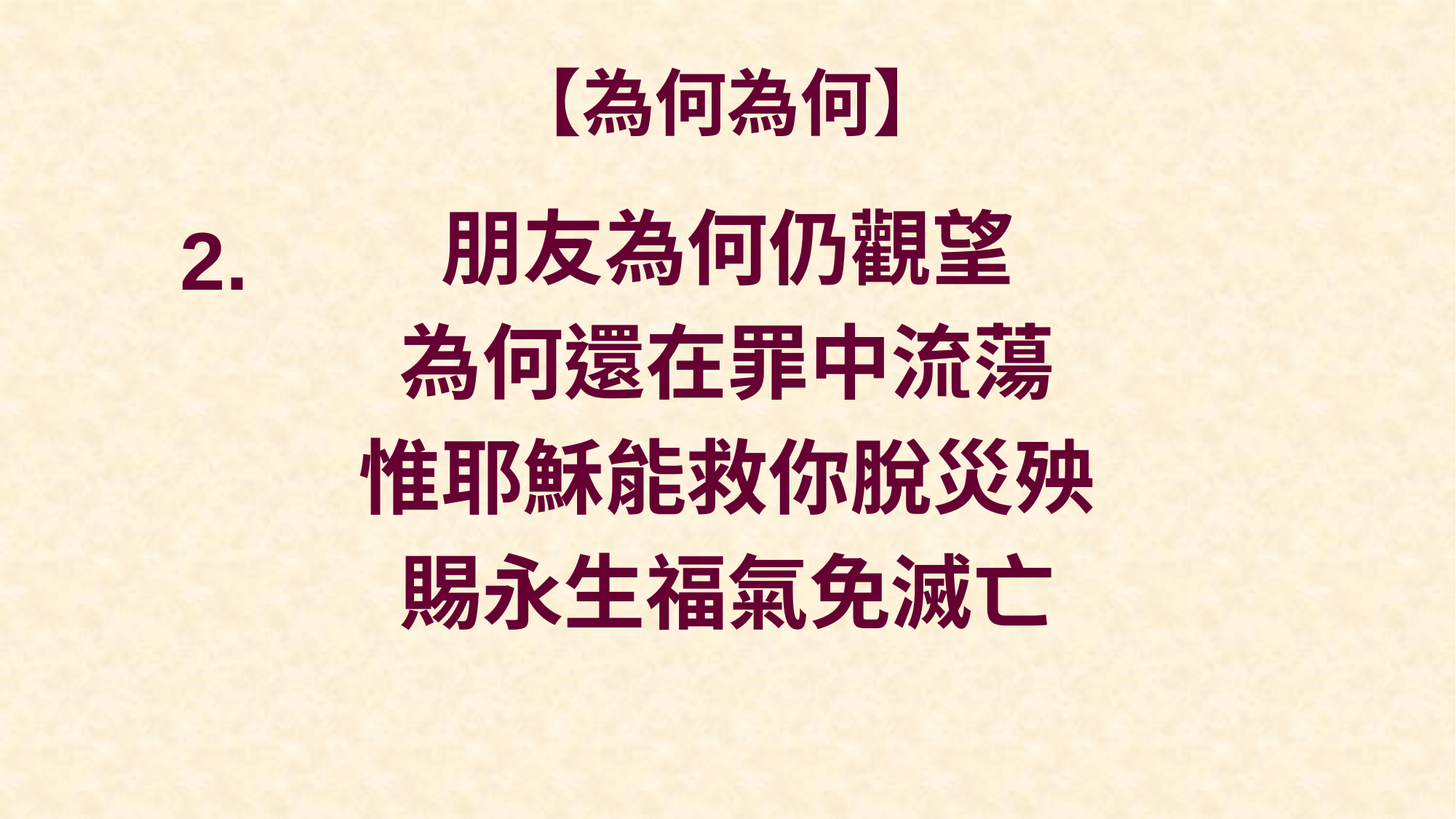

# 【為何為何】
朋友為何仍觀望
為何還在罪中流蕩
惟耶穌能救你脫災殃
賜永生福氣免滅亡
2.